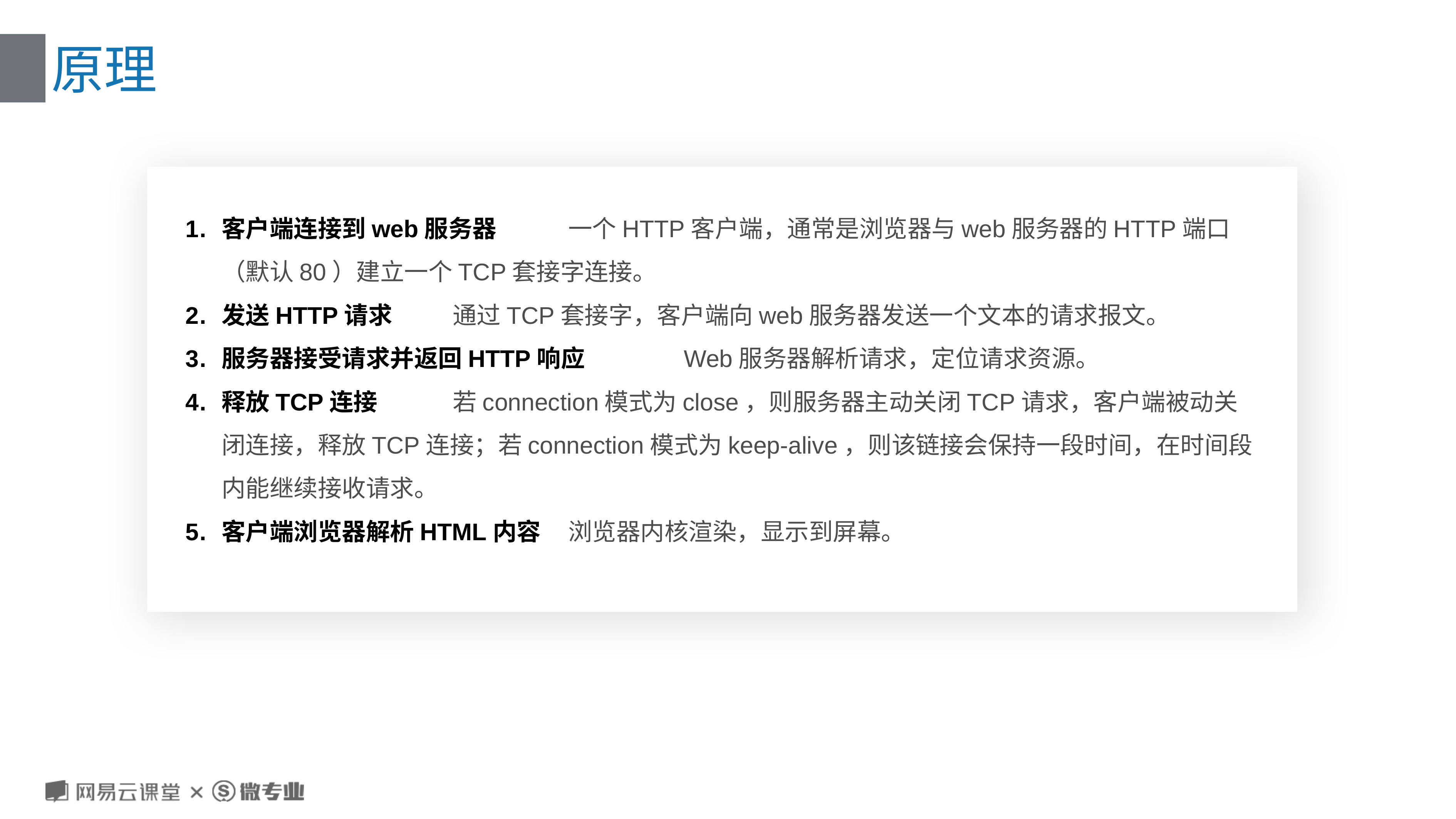

# 原理

客户端连接到web服务器		一个HTTP客户端，通常是浏览器与web服务器的HTTP端口（默认80）建立一个TCP套接字连接。
发送HTTP请求		通过TCP套接字，客户端向web服务器发送一个文本的请求报文。
服务器接受请求并返回HTTP响应		Web服务器解析请求，定位请求资源。
释放TCP连接		若connection模式为close，则服务器主动关闭TCP请求，客户端被动关闭连接，释放TCP连接；若connection模式为keep-alive，则该链接会保持一段时间，在时间段内能继续接收请求。
客户端浏览器解析HTML内容	浏览器内核渲染，显示到屏幕。